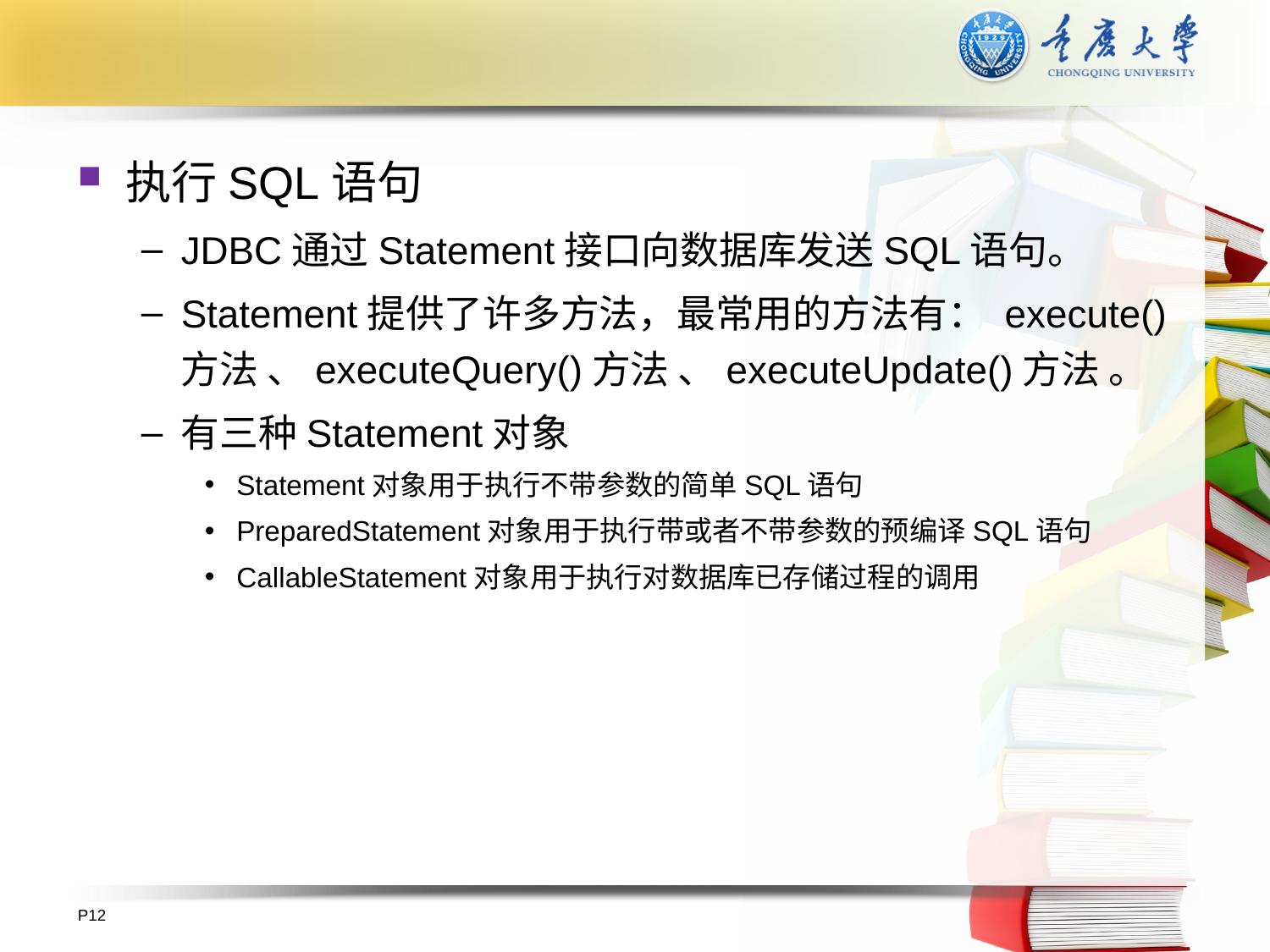

执行SQL语句
JDBC通过Statement接口向数据库发送SQL语句。
Statement提供了许多方法，最常用的方法有： execute()方法 、executeQuery()方法 、executeUpdate()方法 。
有三种Statement对象
Statement对象用于执行不带参数的简单SQL语句
PreparedStatement对象用于执行带或者不带参数的预编译SQL语句
CallableStatement对象用于执行对数据库已存储过程的调用
P12